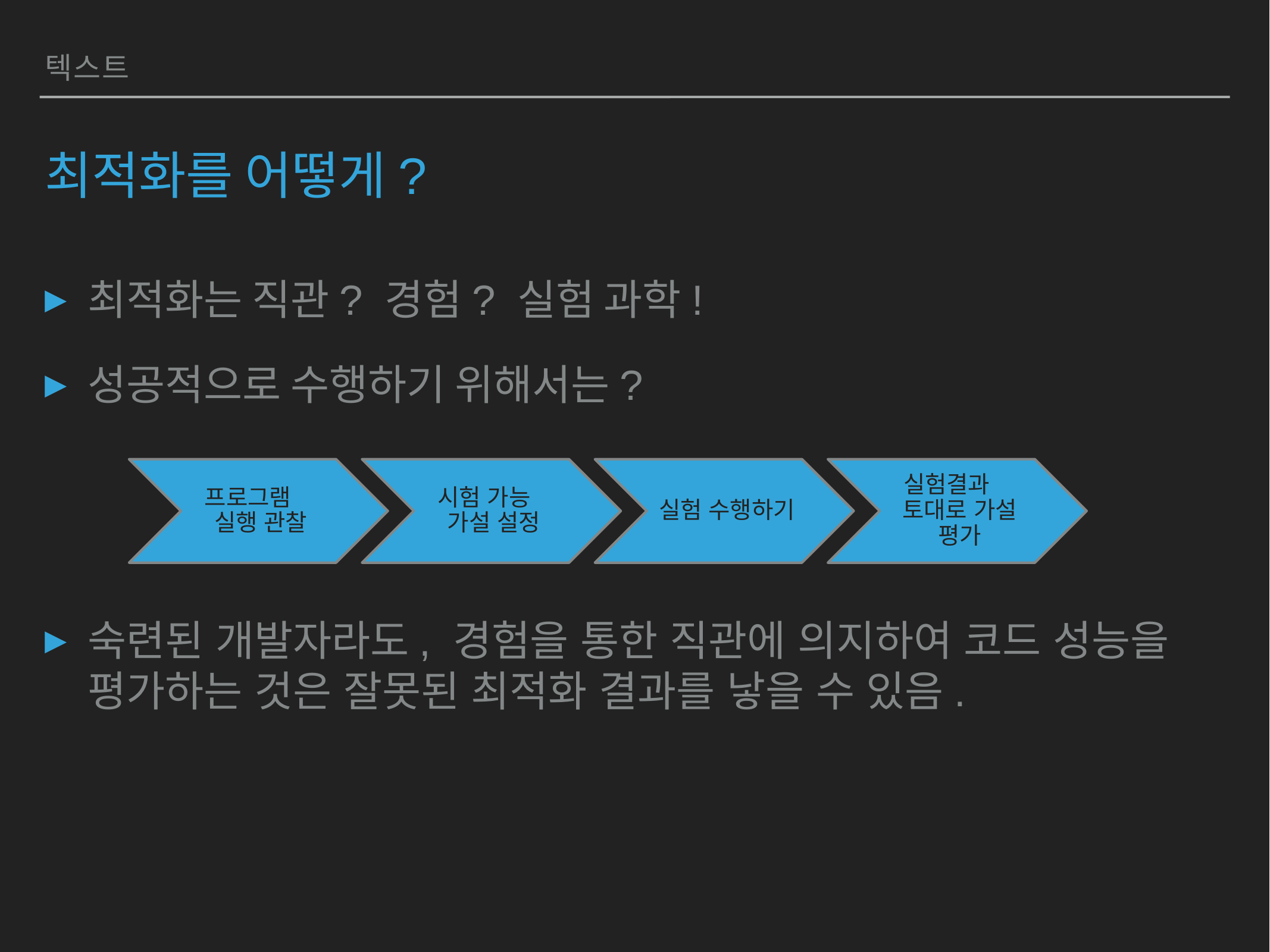

텍스트
# 최적화를 어떻게?
최적화는 직관? 경험? 실험 과학!
성공적으로 수행하기 위해서는?

숙련된 개발자라도, 경험을 통한 직관에 의지하여 코드 성능을 평가하는 것은 잘못된 최적화 결과를 낳을 수 있음.

프로그램     실행 관찰
시험 가능    가설 설정
실험 수행하기
실험결과     토대로 가설 평가